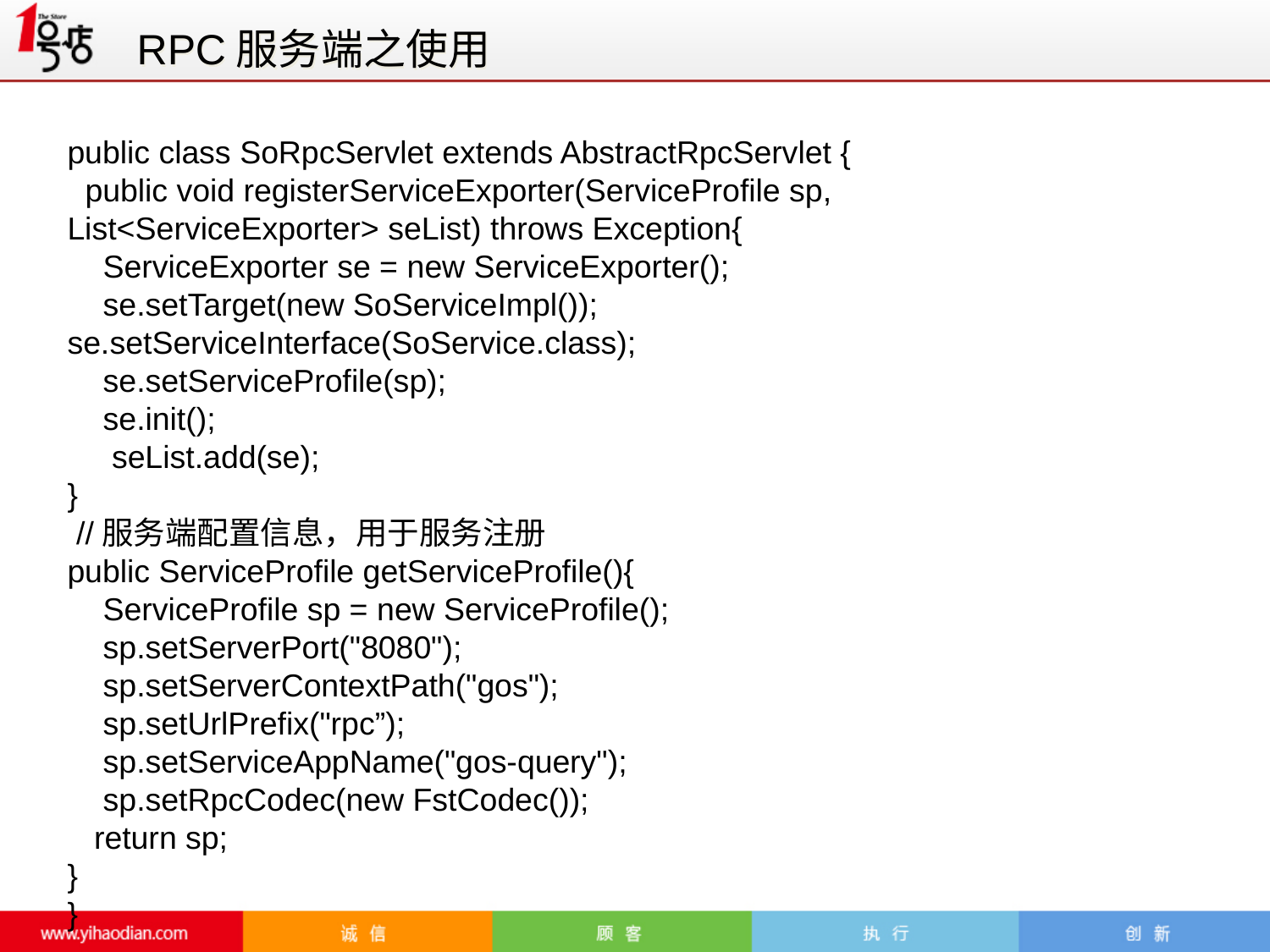

RPC服务端之使用
public class SoRpcServlet extends AbstractRpcServlet {
  public void registerServiceExporter(ServiceProfile sp,       List<ServiceExporter> seList) throws Exception{
    ServiceExporter se = new ServiceExporter();
    se.setTarget(new SoServiceImpl());                                  se.setServiceInterface(SoService.class);
    se.setServiceProfile(sp);
    se.init();
     seList.add(se);
}
 //服务端配置信息，用于服务注册
public ServiceProfile getServiceProfile(){
    ServiceProfile sp = new ServiceProfile();
    sp.setServerPort("8080");
    sp.setServerContextPath("gos");
    sp.setUrlPrefix("rpc”);
    sp.setServiceAppName("gos-query");
    sp.setRpcCodec(new FstCodec());
   return sp;
}
}